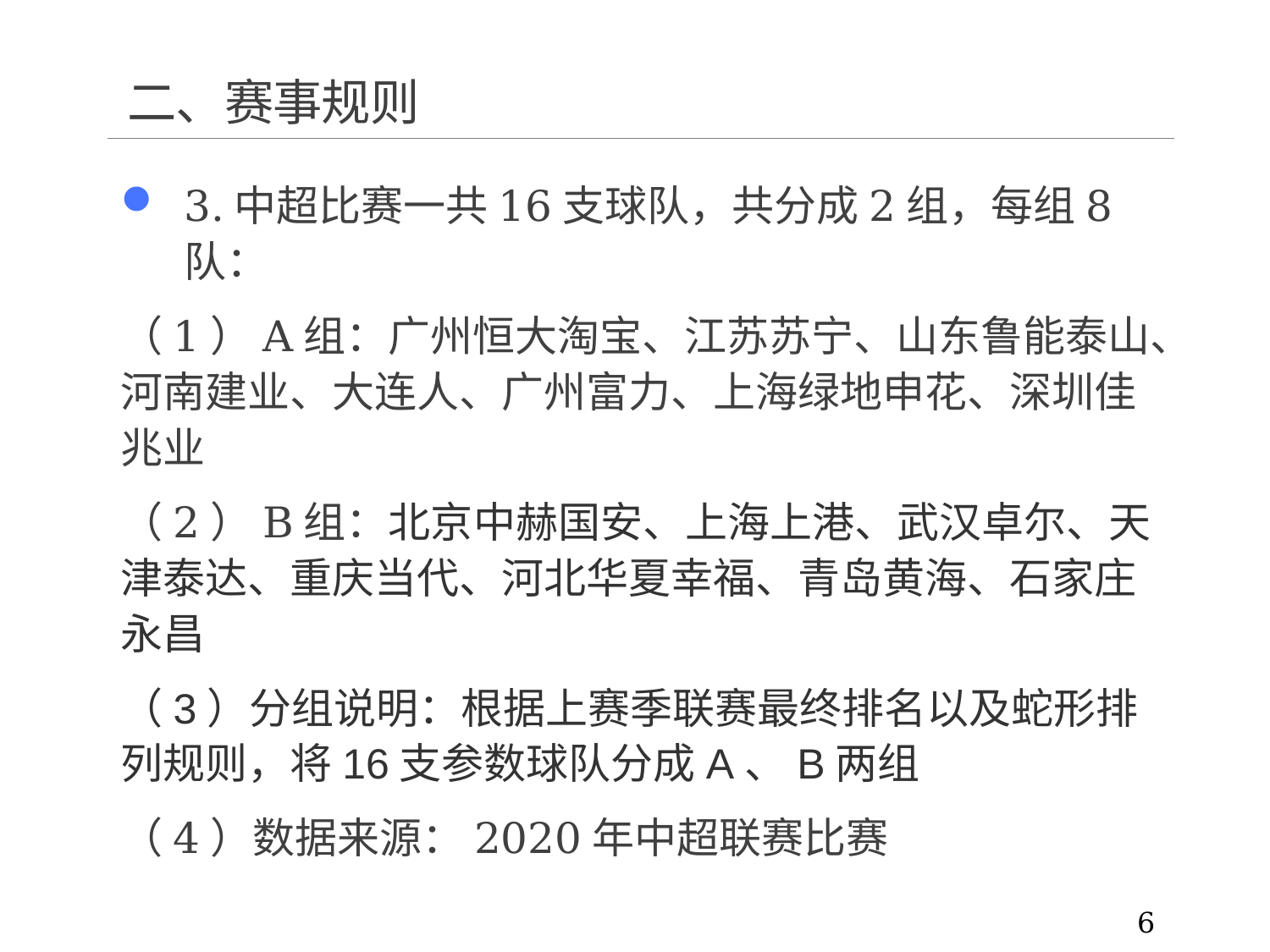

# 二、赛事规则
3.中超比赛一共16支球队，共分成2组，每组8队：
（1）A组：广州恒大淘宝、江苏苏宁、山东鲁能泰山、河南建业、大连人、广州富力、上海绿地申花、深圳佳兆业
（2）B组：北京中赫国安、上海上港、武汉卓尔、天津泰达、重庆当代、河北华夏幸福、青岛黄海、石家庄永昌
（3）分组说明：根据上赛季联赛最终排名以及蛇形排列规则，将16支参数球队分成A、B两组
（4）数据来源：2020年中超联赛比赛

6